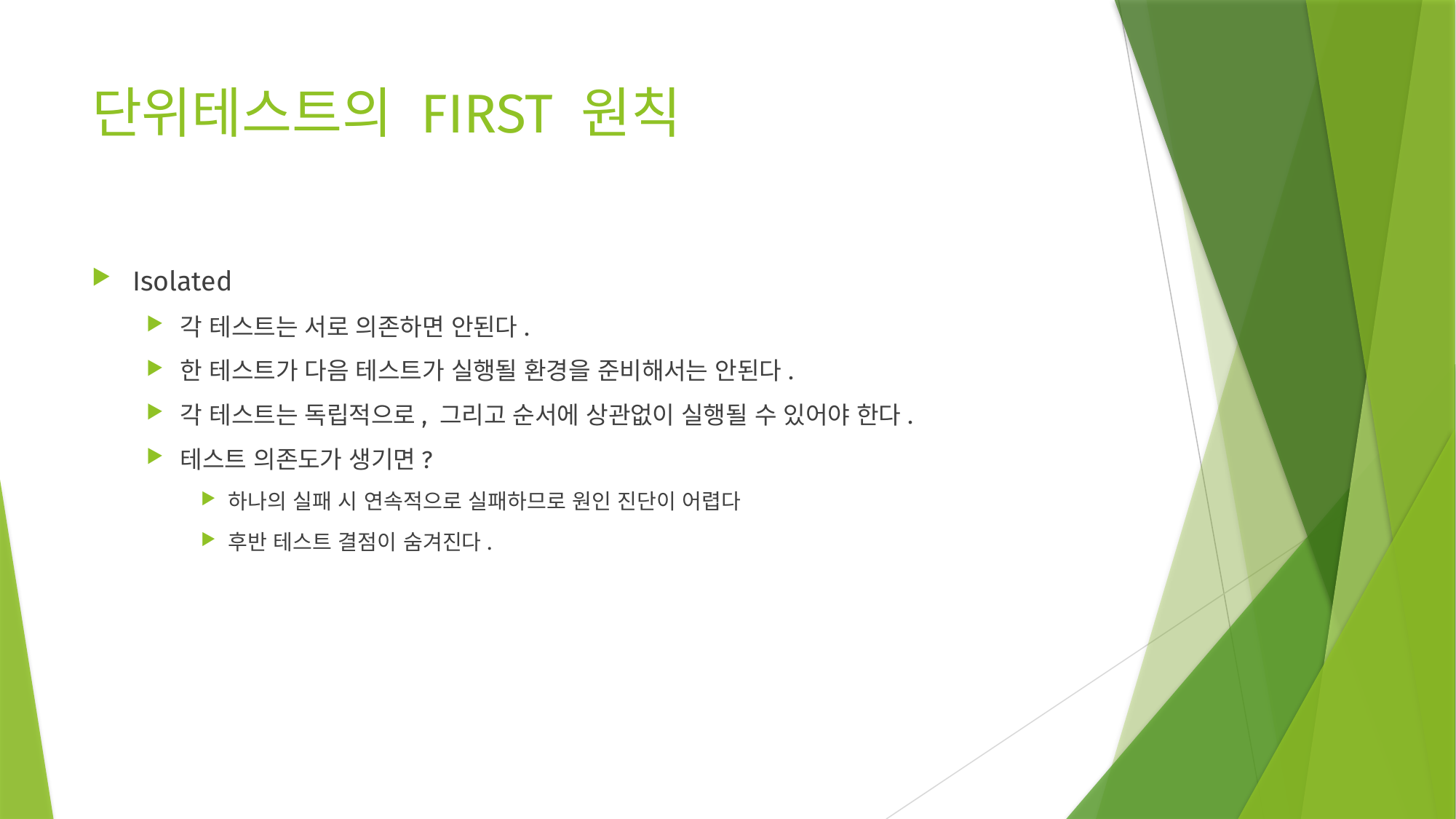

# 단위테스트의 FIRST 원칙
Isolated
각 테스트는 서로 의존하면 안된다.
한 테스트가 다음 테스트가 실행될 환경을 준비해서는 안된다.
각 테스트는 독립적으로, 그리고 순서에 상관없이 실행될 수 있어야 한다.
테스트 의존도가 생기면?
하나의 실패 시 연속적으로 실패하므로 원인 진단이 어렵다
후반 테스트 결점이 숨겨진다.